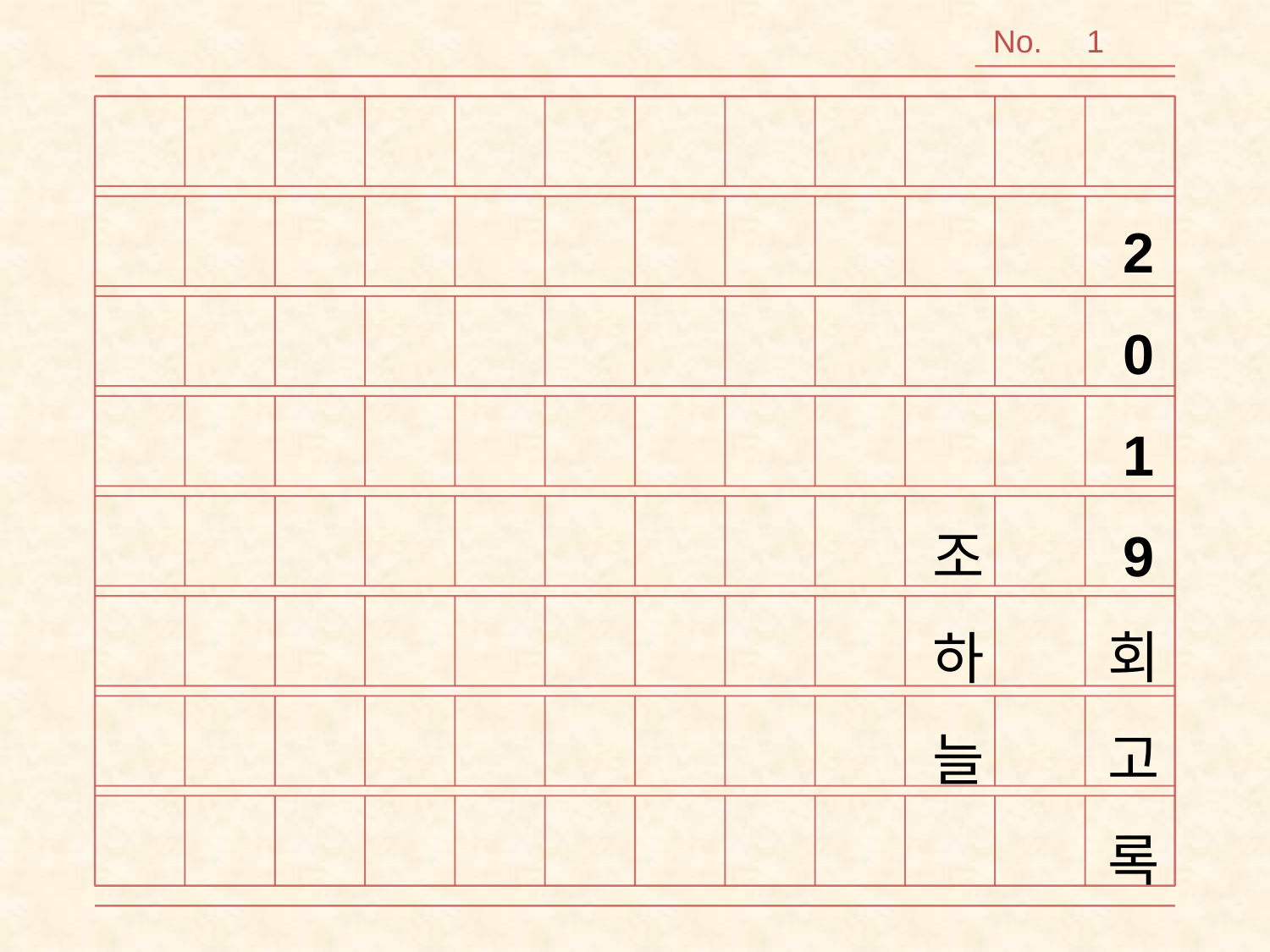

No.     1

 2
 0
 1
 9
회
고
록
조
하
늘